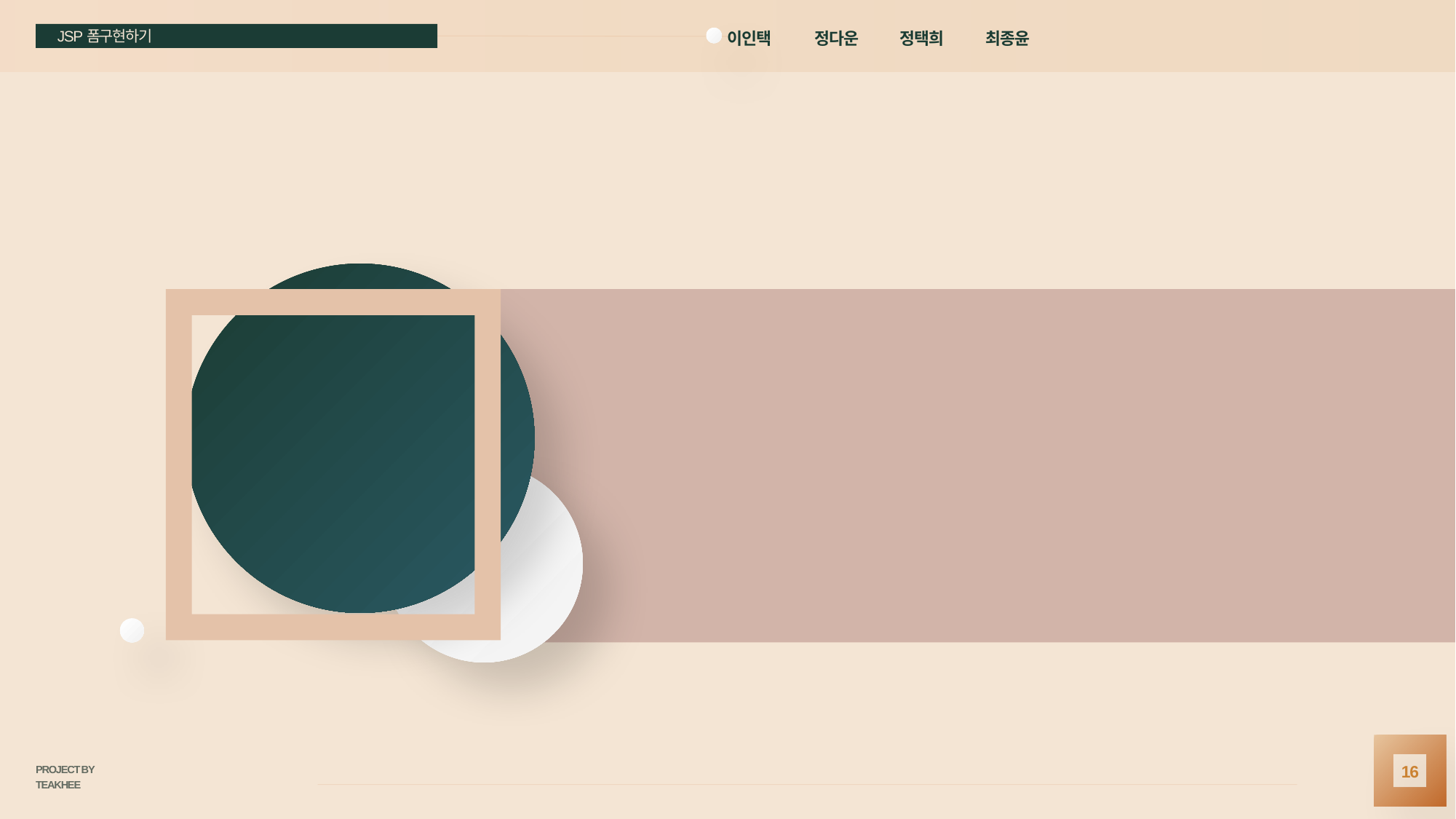

JSP폼구현하기
이인택           정다운           정택희           최종윤

		END

16
PROJECT BY
TEAKHEE